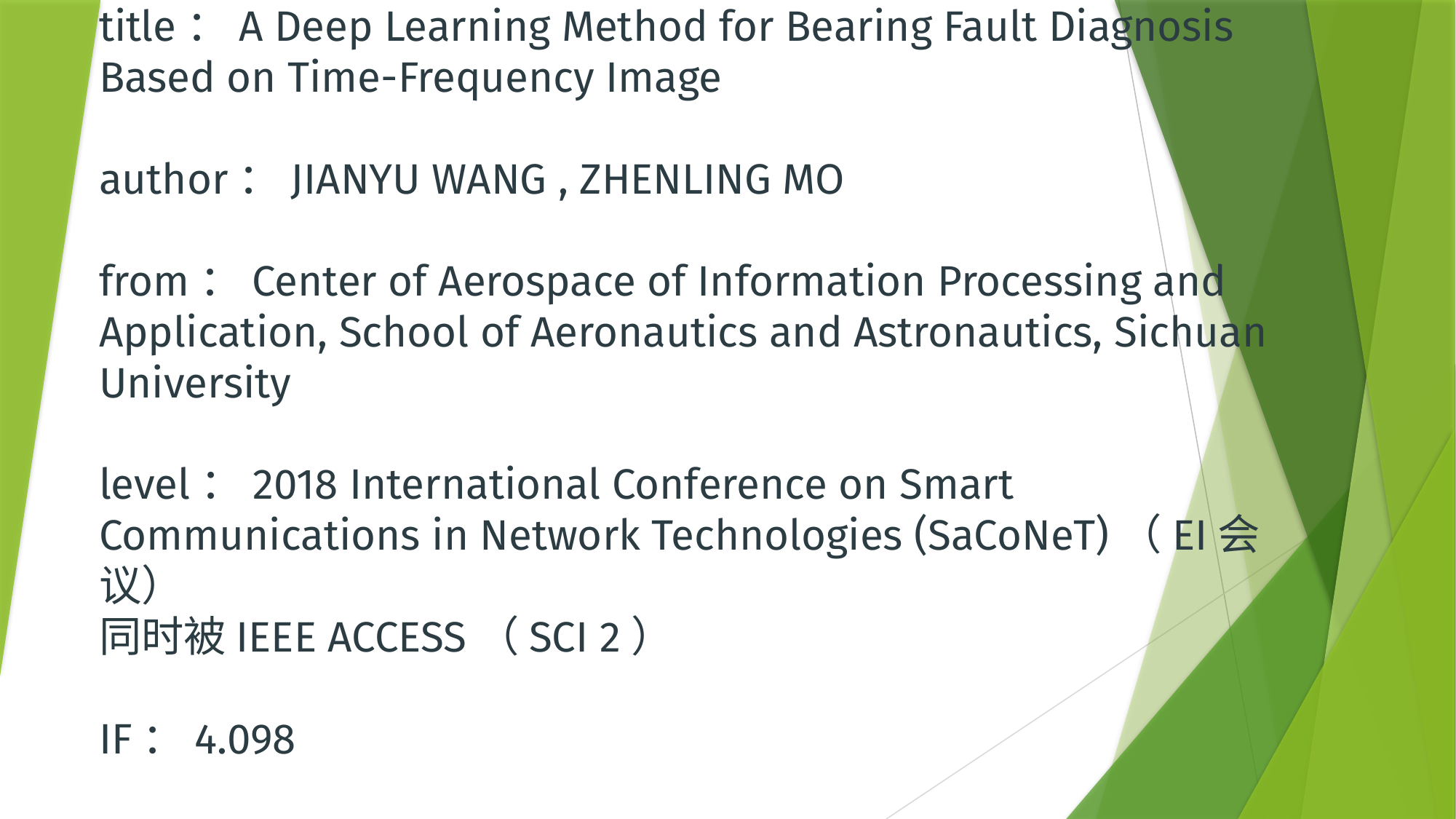

# title：A Deep Learning Method for Bearing Fault Diagnosis Based on Time-Frequency Image author：JIANYU WANG , ZHENLING MO from：Center of Aerospace of Information Processing and Application, School of Aeronautics and Astronautics, Sichuan University level：2018 International Conference on Smart Communications in Network Technologies (SaCoNeT)（EI会议） 同时被IEEE ACCESS（SCI 2） IF：4.098